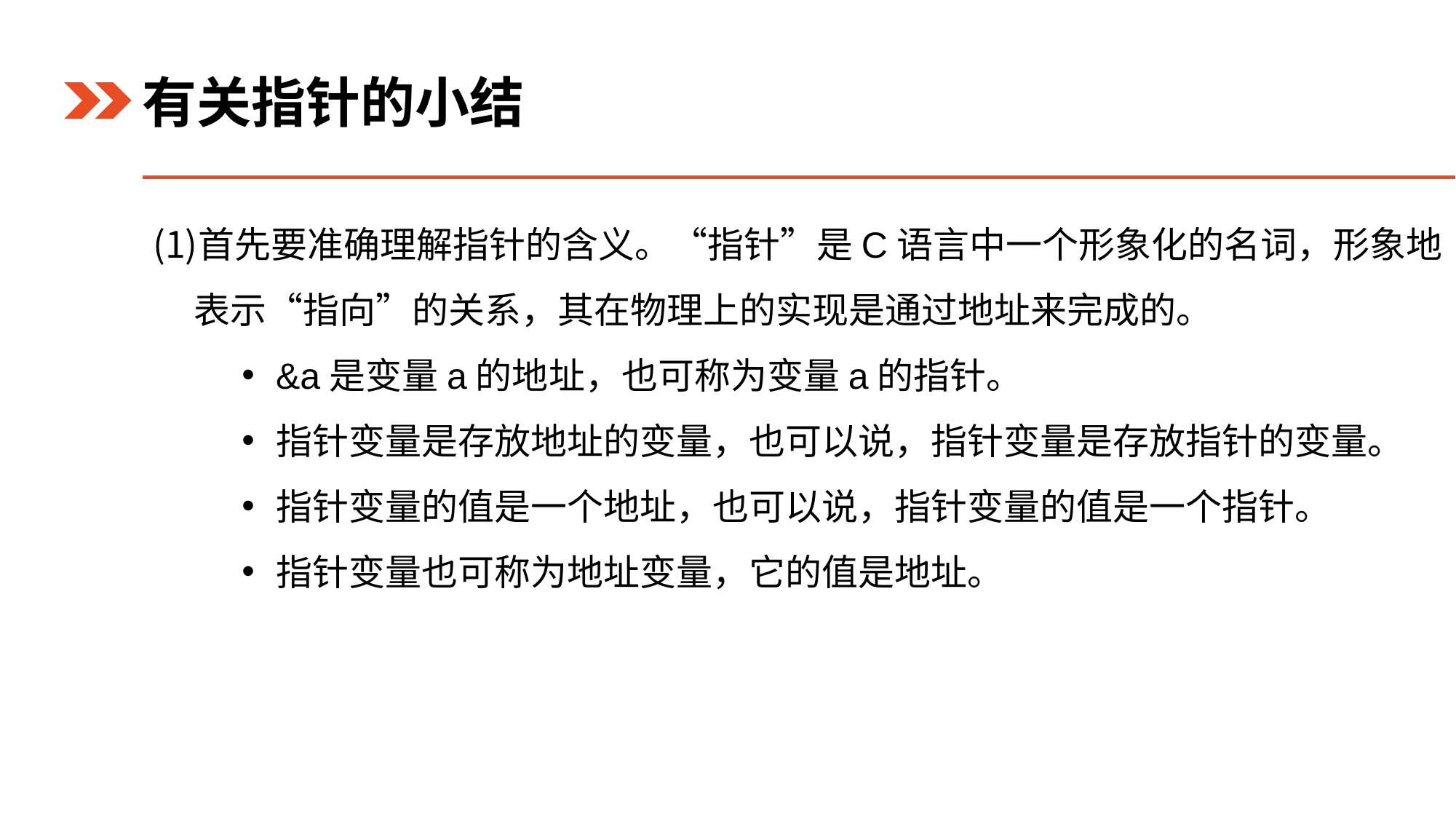

有关指针的小结

首先要准确理解指针的含义。“指针”是C语言中一个形象化的名词，形象地表示“指向”的关系，其在物理上的实现是通过地址来完成的。
&a是变量a的地址，也可称为变量a的指针。
指针变量是存放地址的变量，也可以说，指针变量是存放指针的变量。
指针变量的值是一个地址，也可以说，指针变量的值是一个指针。
指针变量也可称为地址变量，它的值是地址。